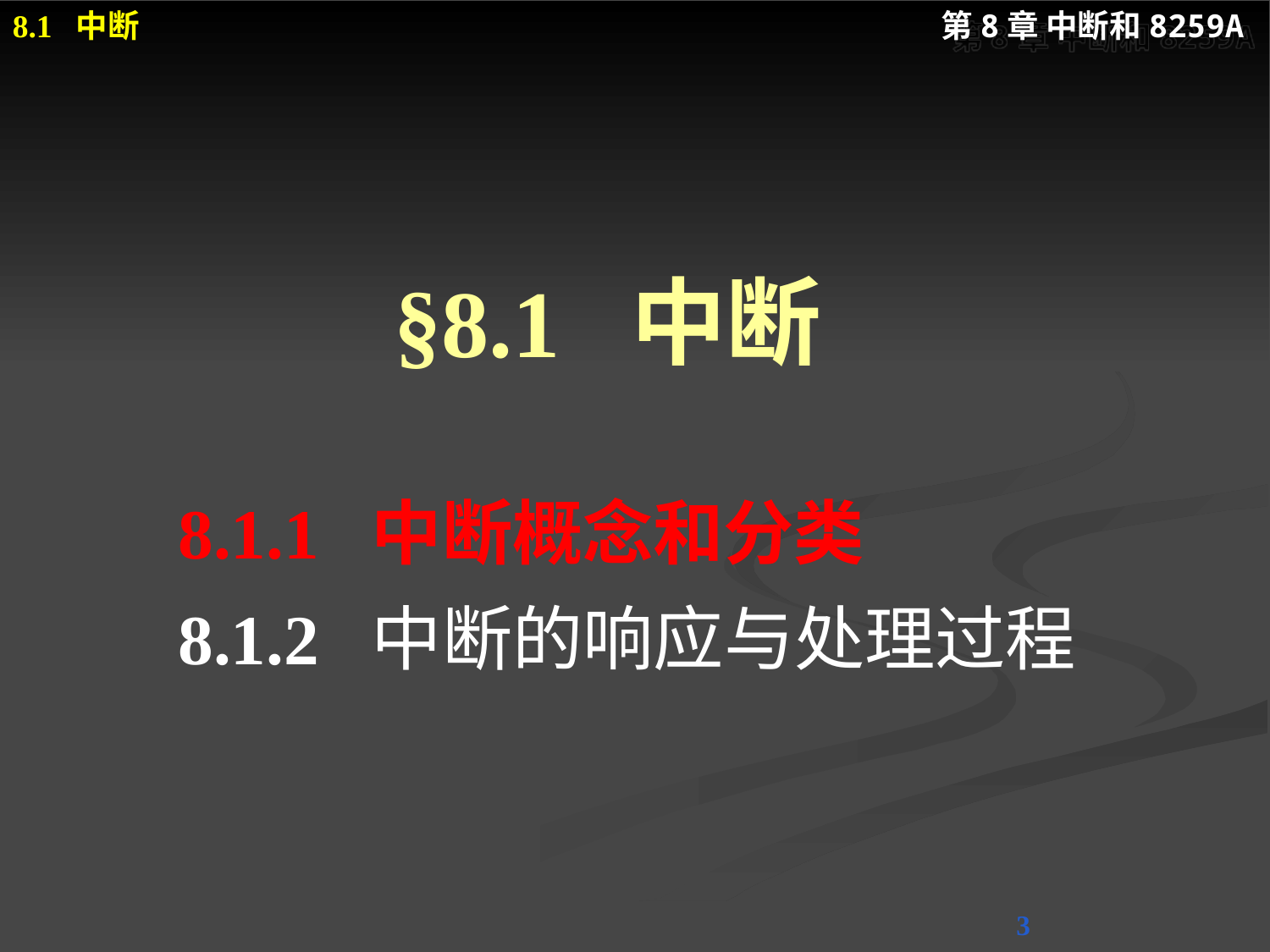

# §8.1  中断
8.1.1  中断概念和分类
8.1.2  中断的响应与处理过程